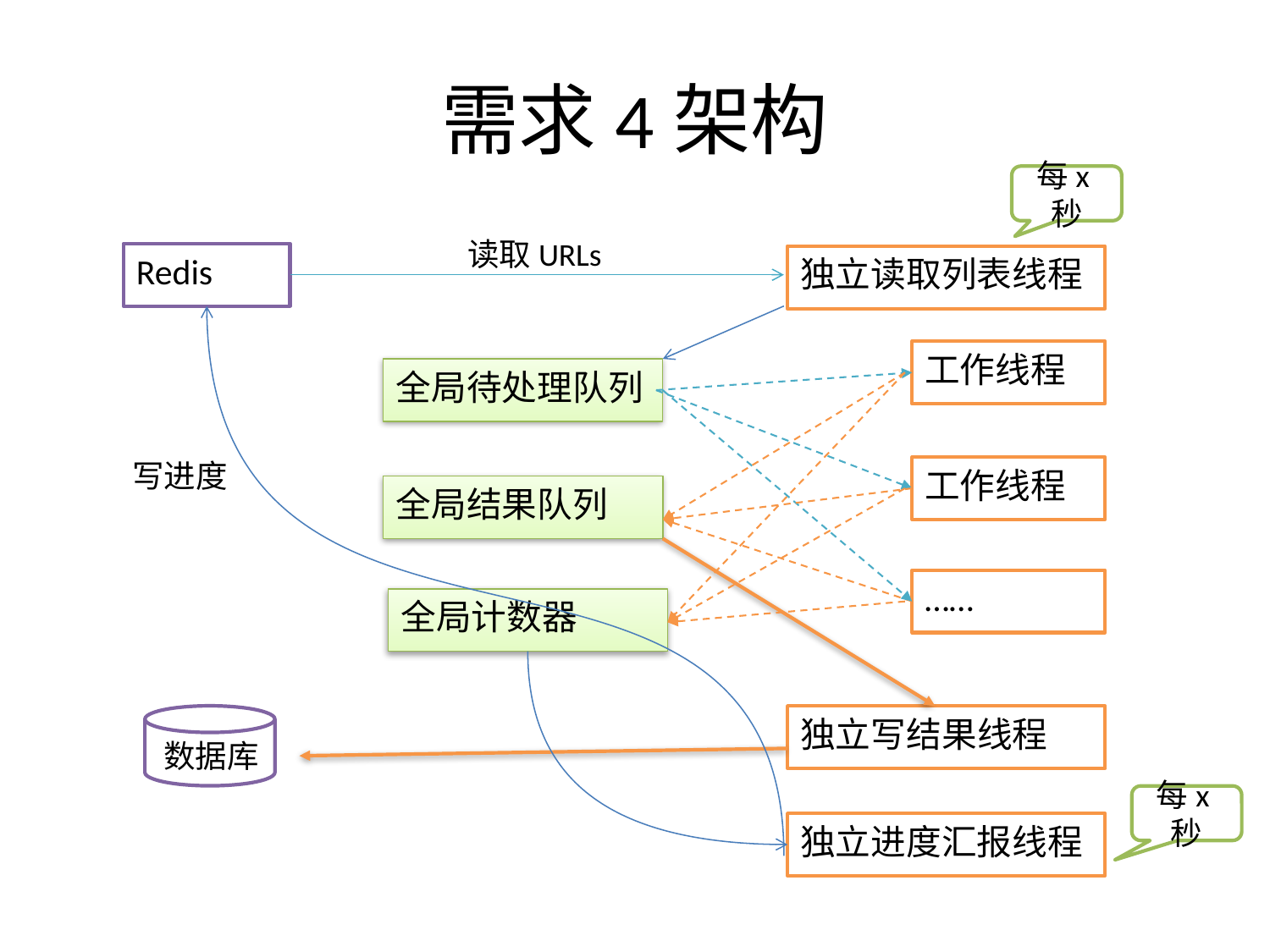

# 需求4架构
每x秒
读取URLs
Redis

工作线程
全局待处理队列

工作线程
全局结果队列

……
独立写结果线程

独立读取列表线程

写进度

全局计数器

数据库
每x秒
独立进度汇报线程